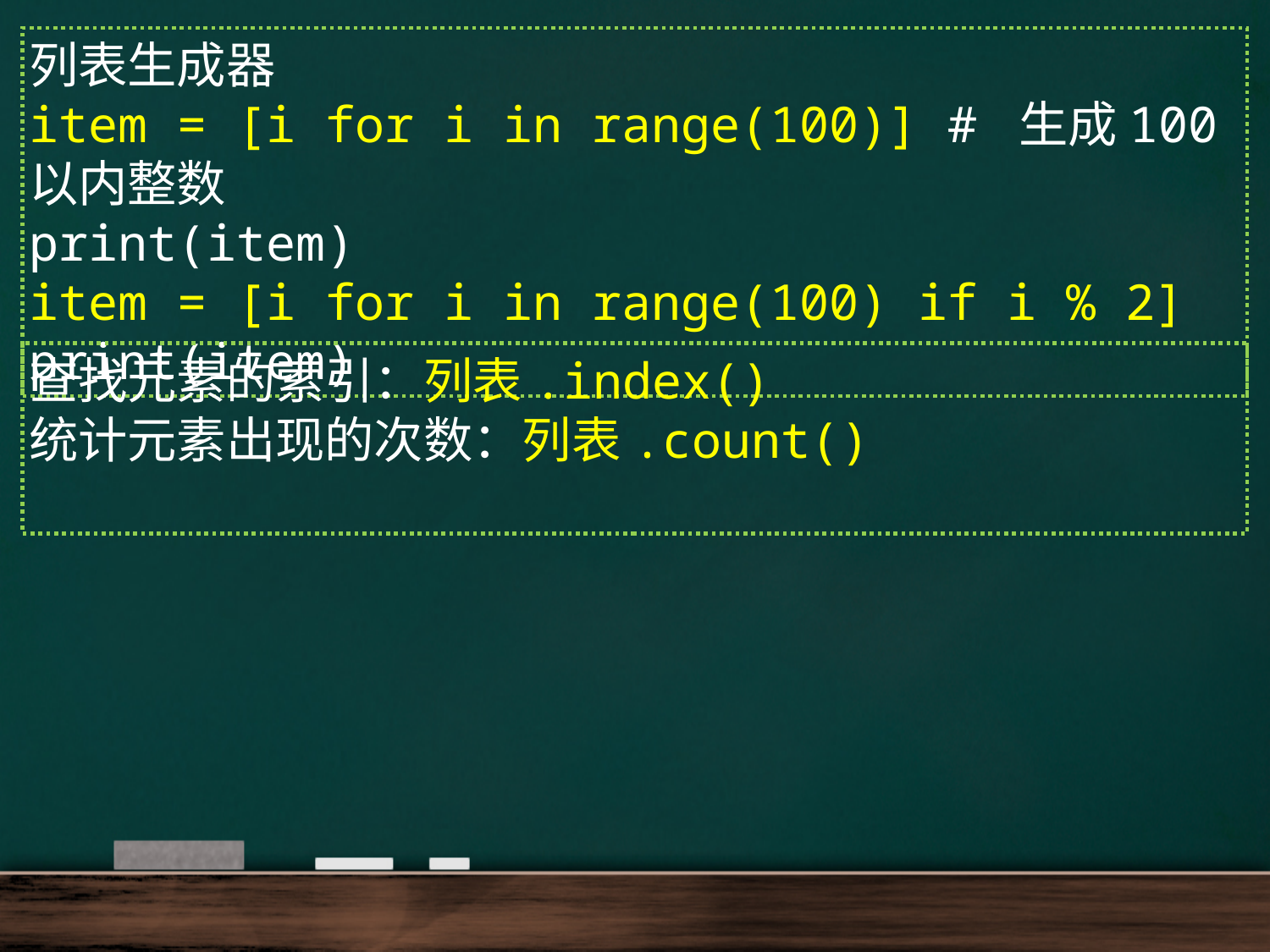

列表生成器
item = [i for i in range(100)] # 生成100以内整数
print(item)
item = [i for i in range(100) if i % 2]
print(item)
查找元素的索引：列表.index()
统计元素出现的次数：列表.count()